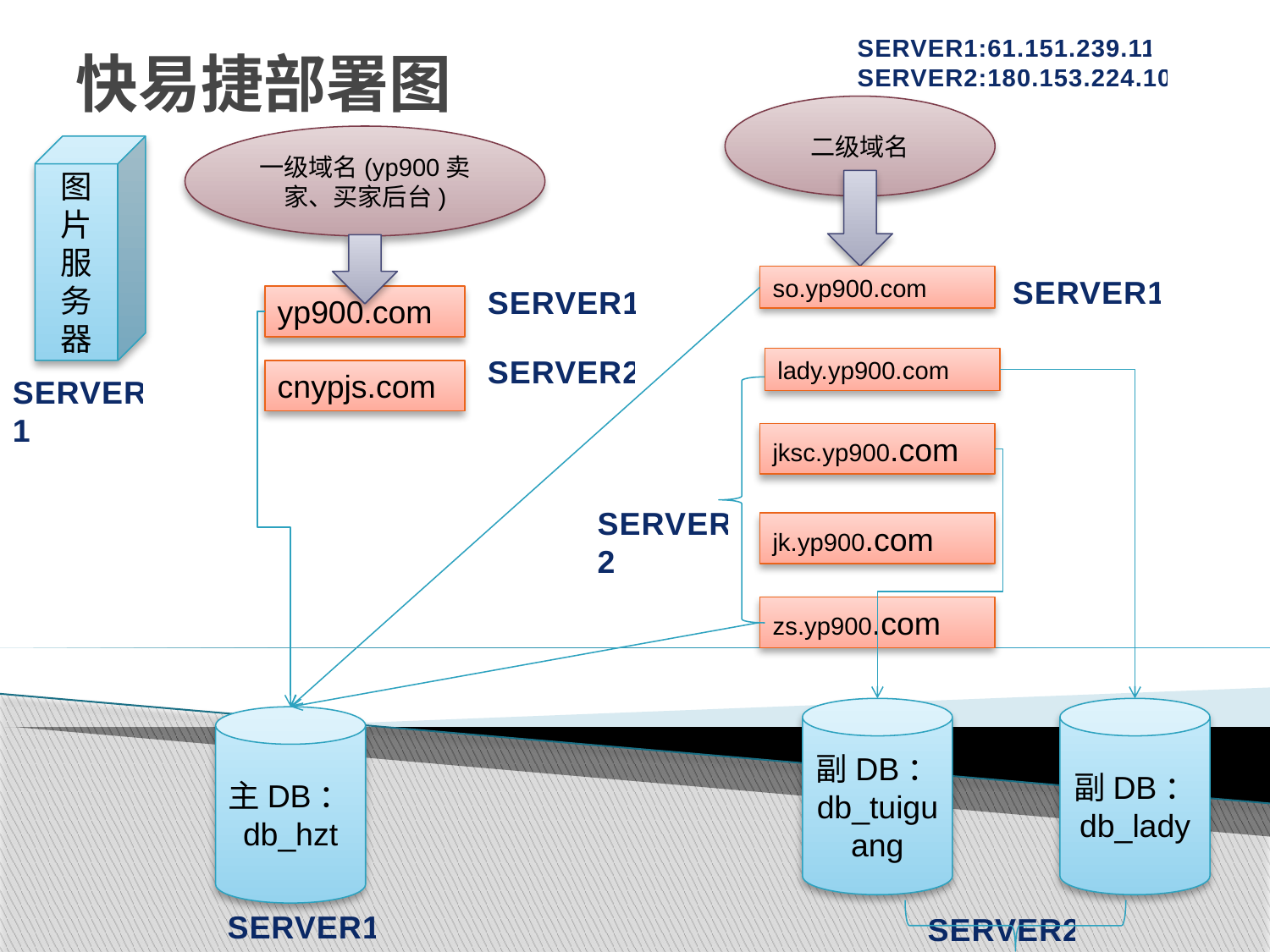

SERVER1:61.151.239.118
SERVER2:180.153.224.104
快易捷部署图
二级域名
一级域名(yp900卖家、买家后台)
图片服务器

so.yp900.com
SERVER1
SERVER1

yp900.com
SERVER2
lady.yp900.com
cnypjs.com
SERVER1

jksc.yp900.com
SERVER2
jk.yp900.com
zs.yp900.com
副DB：
db_tuiguang
副DB：
db_lady
主DB：db_hzt

SERVER1
SERVER2